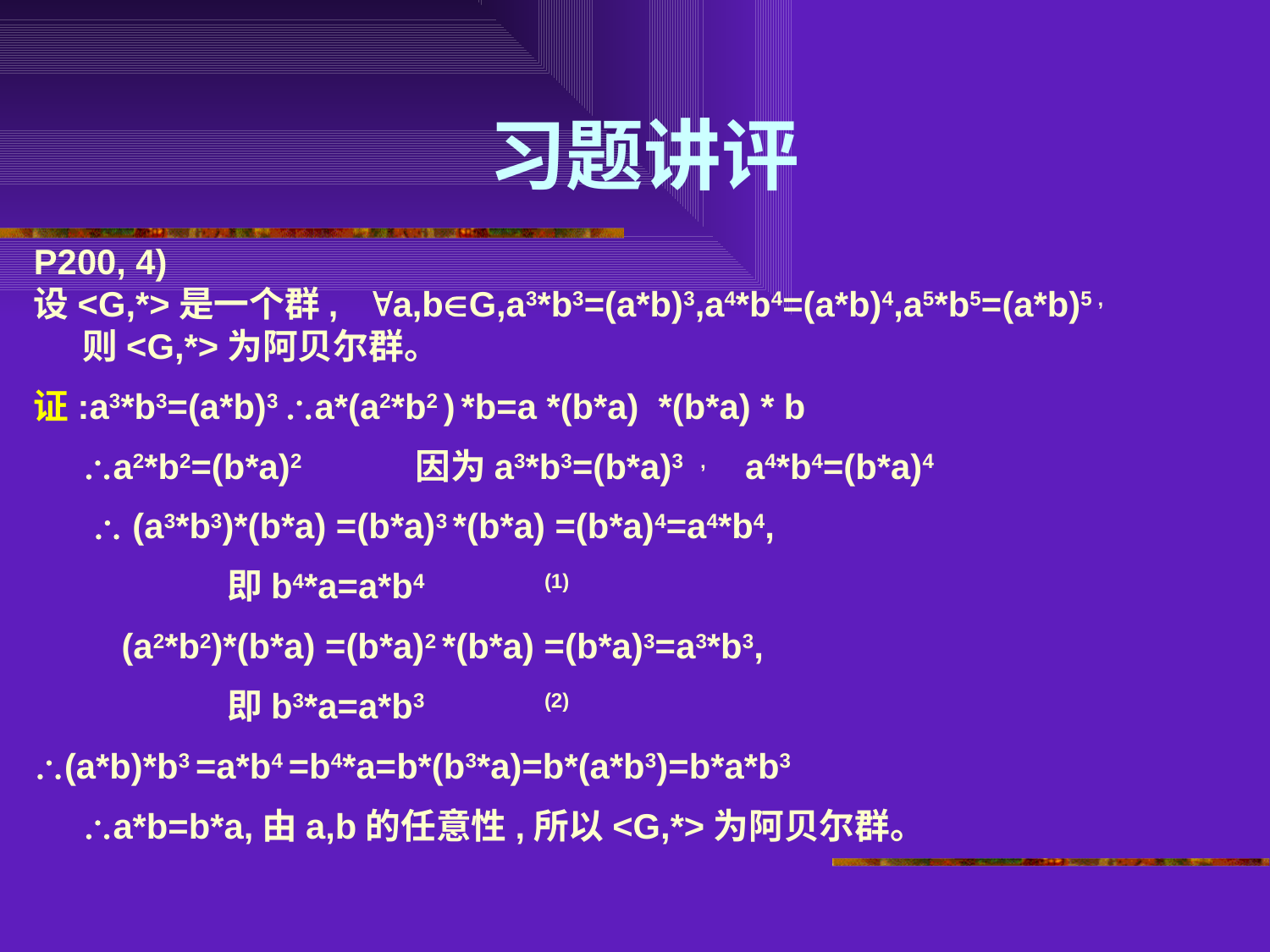

# 习题讲评
P200, 4)
设<G,*>是一个群,   ∀a,b∈G,a3*b3=(a*b)3,a4*b4=(a*b)4,a5*b5=(a*b)5 ,
     则<G,*>为阿贝尔群。
证:a3*b3=(a*b)3 ∴a*(a2*b2 ) *b=a *(b*a)  *(b*a) * b
     ∴a2*b2=(b*a)2            因为a3*b3=(b*a)3   ,    a4*b4=(b*a)4
      ∴ (a3*b3)*(b*a) =(b*a)3 *(b*a) =(b*a)4=a4*b4,
                       即b4*a=a*b4                     (1)
         (a2*b2)*(b*a) =(b*a)2 *(b*a) =(b*a)3=a3*b3,
                       即b3*a=a*b3                     (2)
∴(a*b)*b3 =a*b4 =b4*a=b*(b3*a)=b*(a*b3)=b*a*b3
     ∴a*b=b*a,由a,b的任意性,所以<G,*>为阿贝尔群。